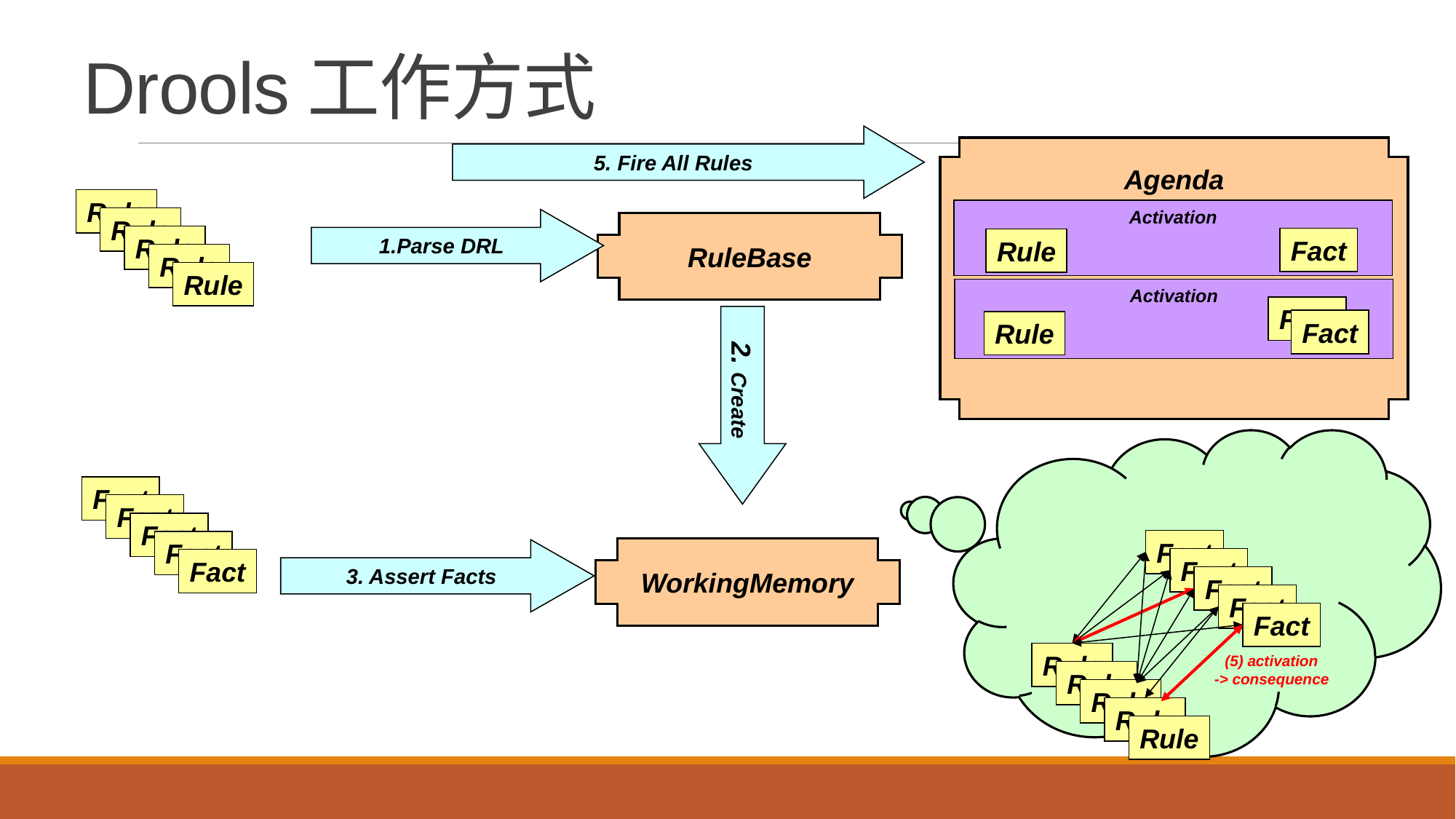

# Drools工作方式
5. Fire All Rules
Agenda
Rule
Activation
Fact
Rule
Rule
1.Parse DRL
RuleBase
Rule
Rule
Rule
Activation
Fact
Fact
Rule
2. Create

Fact
Fact
Fact
Fact
Fact
WorkingMemory
3. Assert Facts
Fact
Fact
Fact
Fact
Fact
Rule
(5) activation
-> consequence
Rule
Rule
Rule
Rule